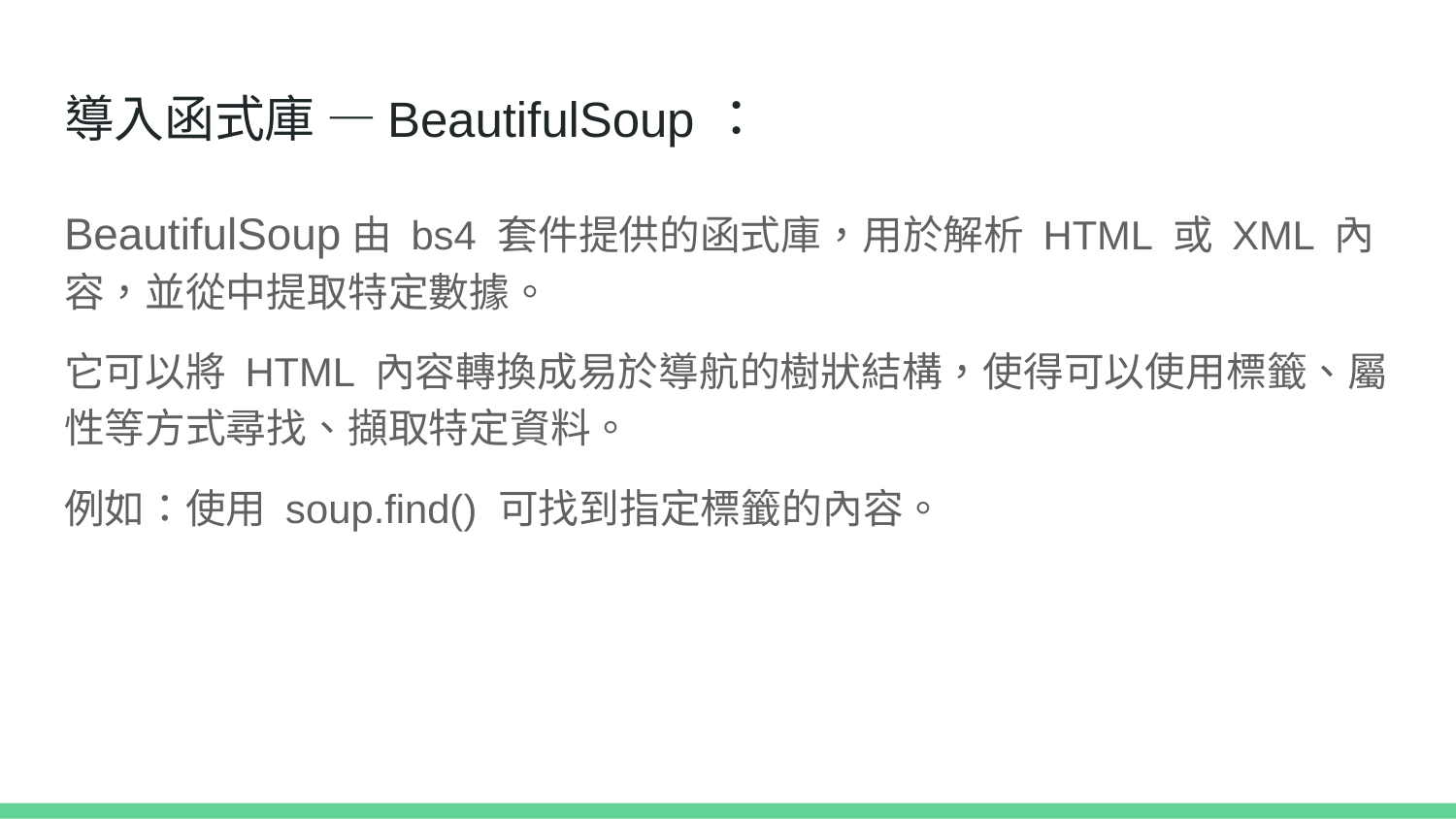

# 導入函式庫 —BeautifulSoup ：
BeautifulSoup由 bs4 套件提供的函式庫，用於解析 HTML 或 XML 內容，並從中提取特定數據。
它可以將 HTML 內容轉換成易於導航的樹狀結構，使得可以使用標籤、屬性等方式尋找、擷取特定資料。
例如：使用 soup.find() 可找到指定標籤的內容。